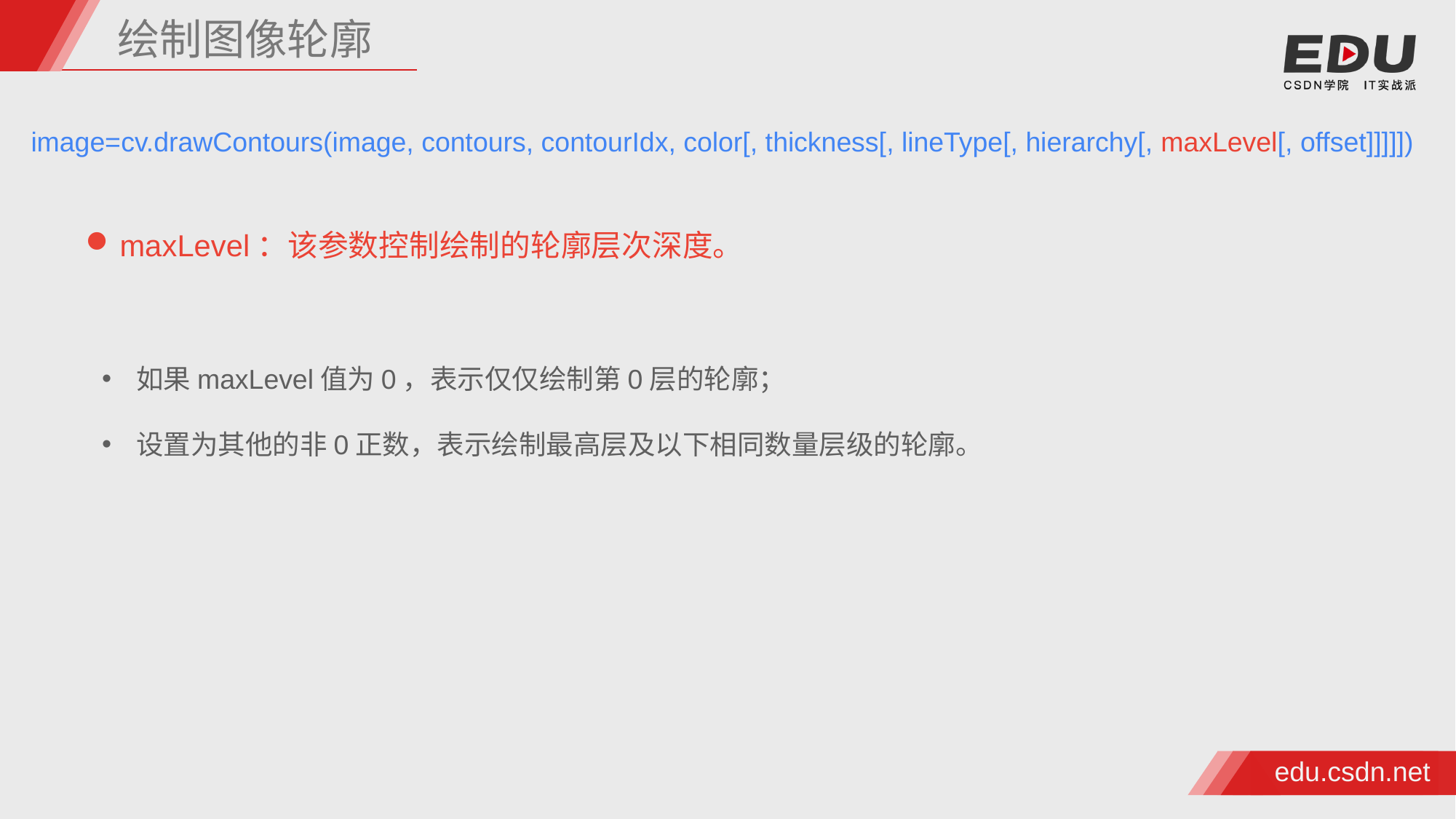

绘制图像轮廓

image=cv.drawContours(image, contours, contourIdx, color[, thickness[, lineType[, hierarchy[, maxLevel[, offset]]]]])
maxLevel：该参数控制绘制的轮廓层次深度。
如果maxLevel值为0，表示仅仅绘制第0层的轮廓；
设置为其他的非0正数，表示绘制最高层及以下相同数量层级的轮廓。